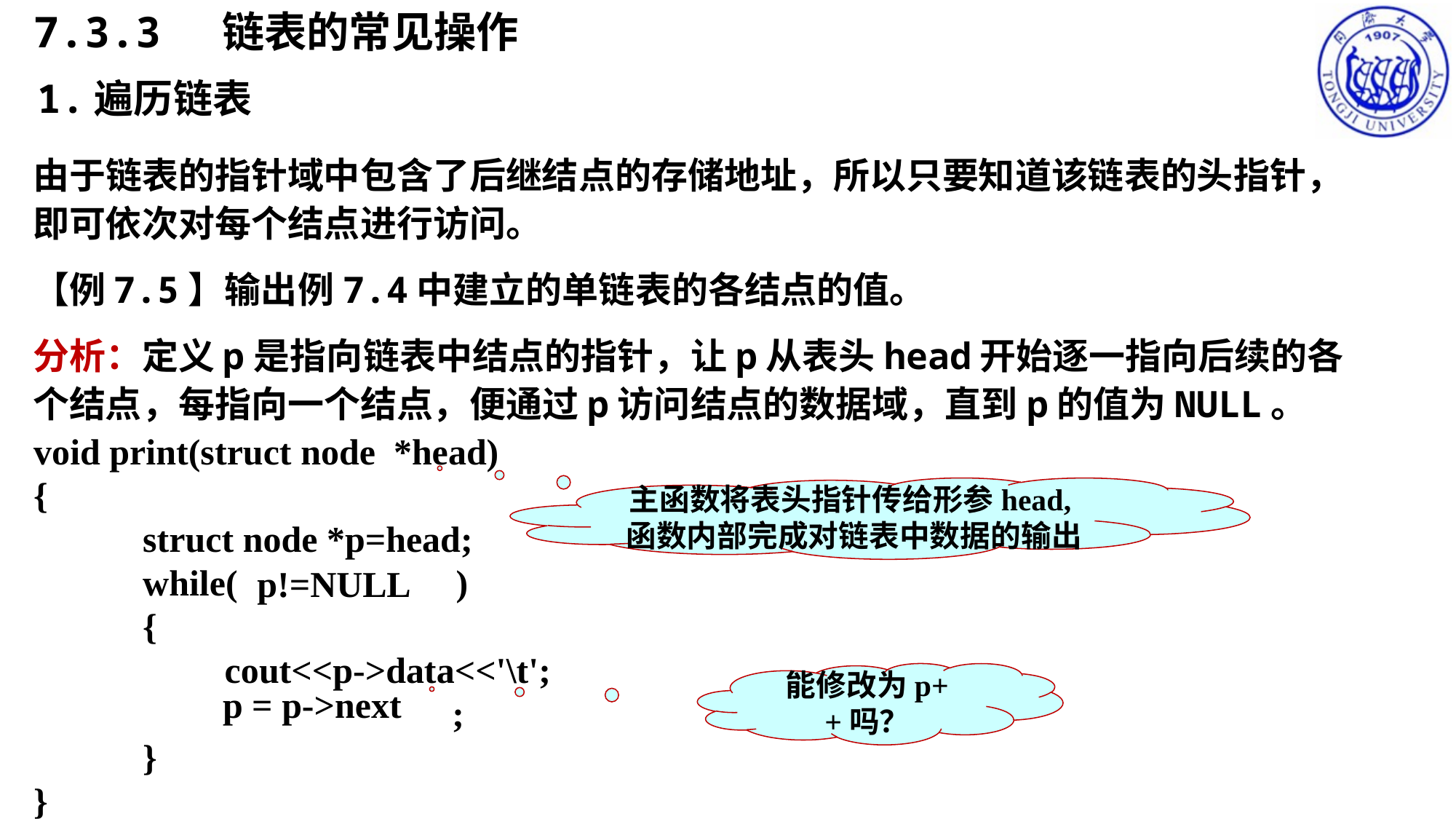

# 7.3.3  链表的常见操作
1.遍历链表
由于链表的指针域中包含了后继结点的存储地址，所以只要知道该链表的头指针，即可依次对每个结点进行访问。
【例7.5】输出例7.4中建立的单链表的各结点的值。
分析：定义p是指向链表中结点的指针，让p从表头head开始逐一指向后续的各个结点，每指向一个结点，便通过p访问结点的数据域，直到p的值为NULL。
void print(struct node  *head)
{
	struct node *p=head;
	while(                        )
	{
	         cout<<p->data<<'\t';
		                      ;
	}
}
主函数将表头指针传给形参head,函数内部完成对链表中数据的输出
p!=NULL
能修改为p++吗？
p = p->next